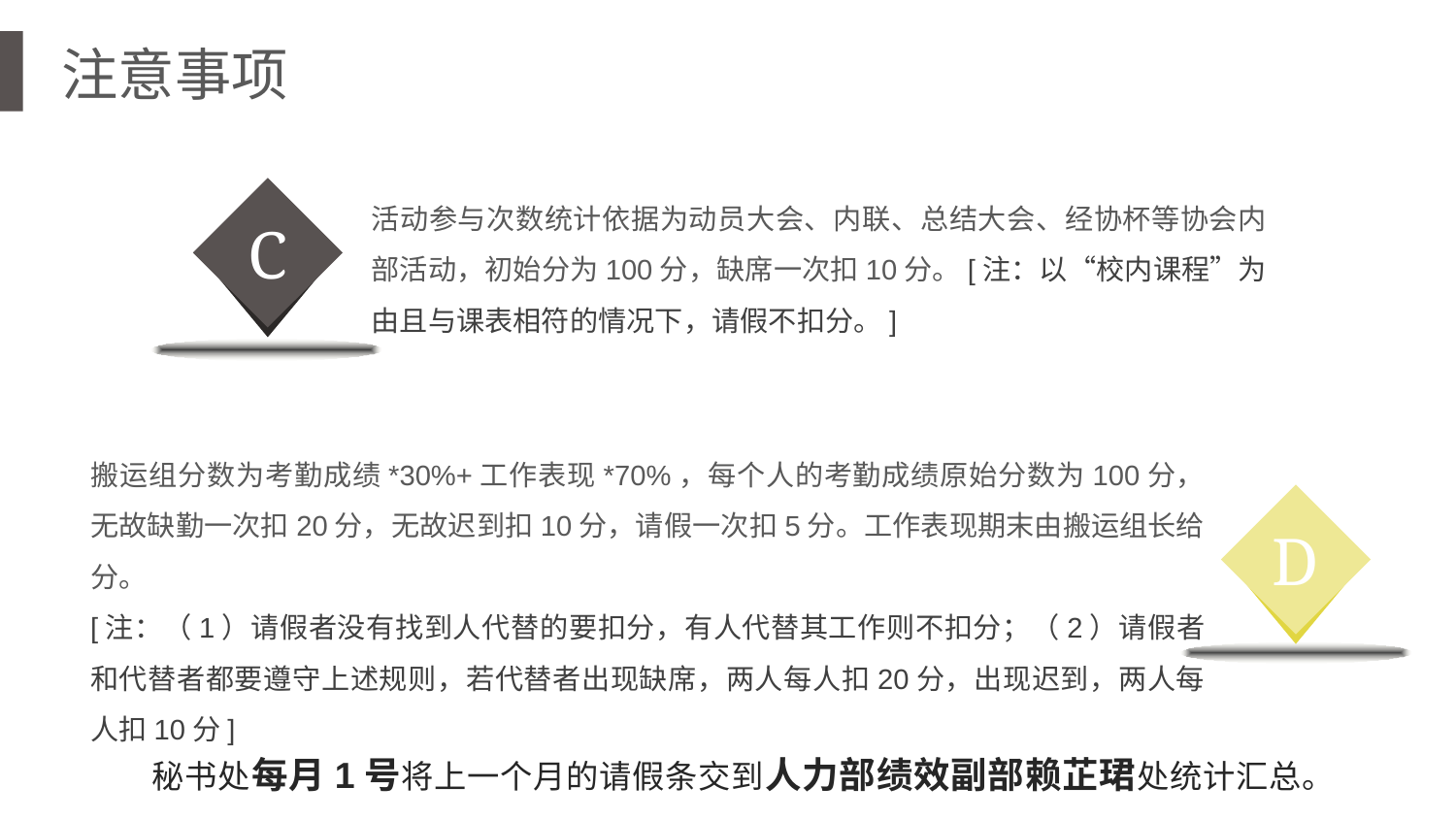

注意事项
活动参与次数统计依据为动员大会、内联、总结大会、经协杯等协会内部活动，初始分为100分，缺席一次扣10分。[注：以“校内课程”为由且与课表相符的情况下，请假不扣分。]
C

搬运组分数为考勤成绩*30%+工作表现*70%，每个人的考勤成绩原始分数为100分，无故缺勤一次扣20分，无故迟到扣10分，请假一次扣5分。工作表现期末由搬运组长给分。
[注：（1）请假者没有找到人代替的要扣分，有人代替其工作则不扣分；（2）请假者和代替者都要遵守上述规则，若代替者出现缺席，两人每人扣20分，出现迟到，两人每人扣10分]
D

秘书处每月1号将上一个月的请假条交到人力部绩效副部赖芷珺处统计汇总。